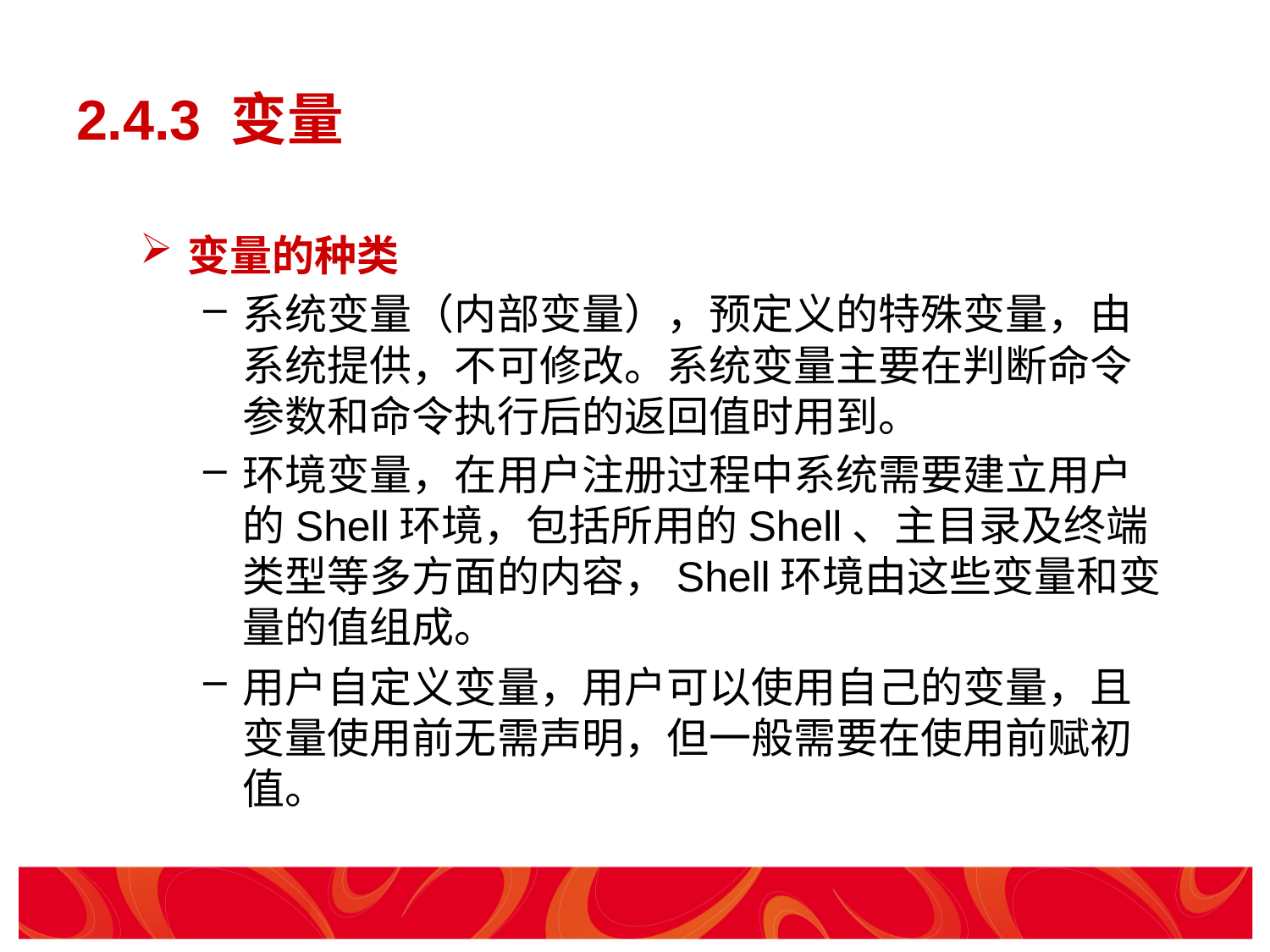

# 2.4.3 变量
变量的种类
系统变量（内部变量），预定义的特殊变量，由系统提供，不可修改。系统变量主要在判断命令参数和命令执行后的返回值时用到。
环境变量，在用户注册过程中系统需要建立用户的Shell环境，包括所用的Shell、主目录及终端类型等多方面的内容，Shell环境由这些变量和变量的值组成。
用户自定义变量，用户可以使用自己的变量，且变量使用前无需声明，但一般需要在使用前赋初值。